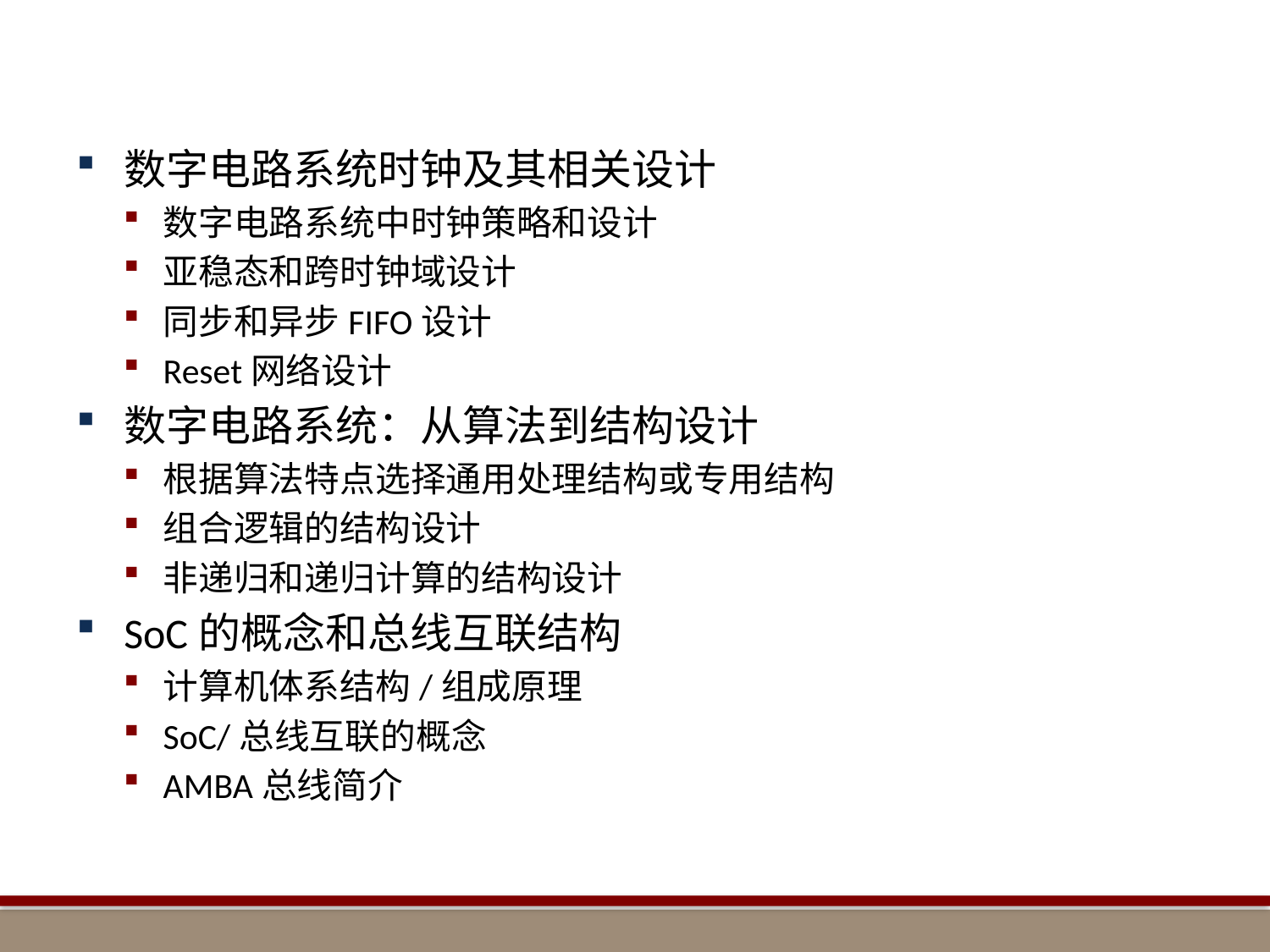

#
数字电路系统时钟及其相关设计
数字电路系统中时钟策略和设计
亚稳态和跨时钟域设计
同步和异步FIFO设计
Reset网络设计
数字电路系统：从算法到结构设计
根据算法特点选择通用处理结构或专用结构
组合逻辑的结构设计
非递归和递归计算的结构设计
SoC的概念和总线互联结构
计算机体系结构/组成原理
SoC/总线互联的概念
AMBA总线简介